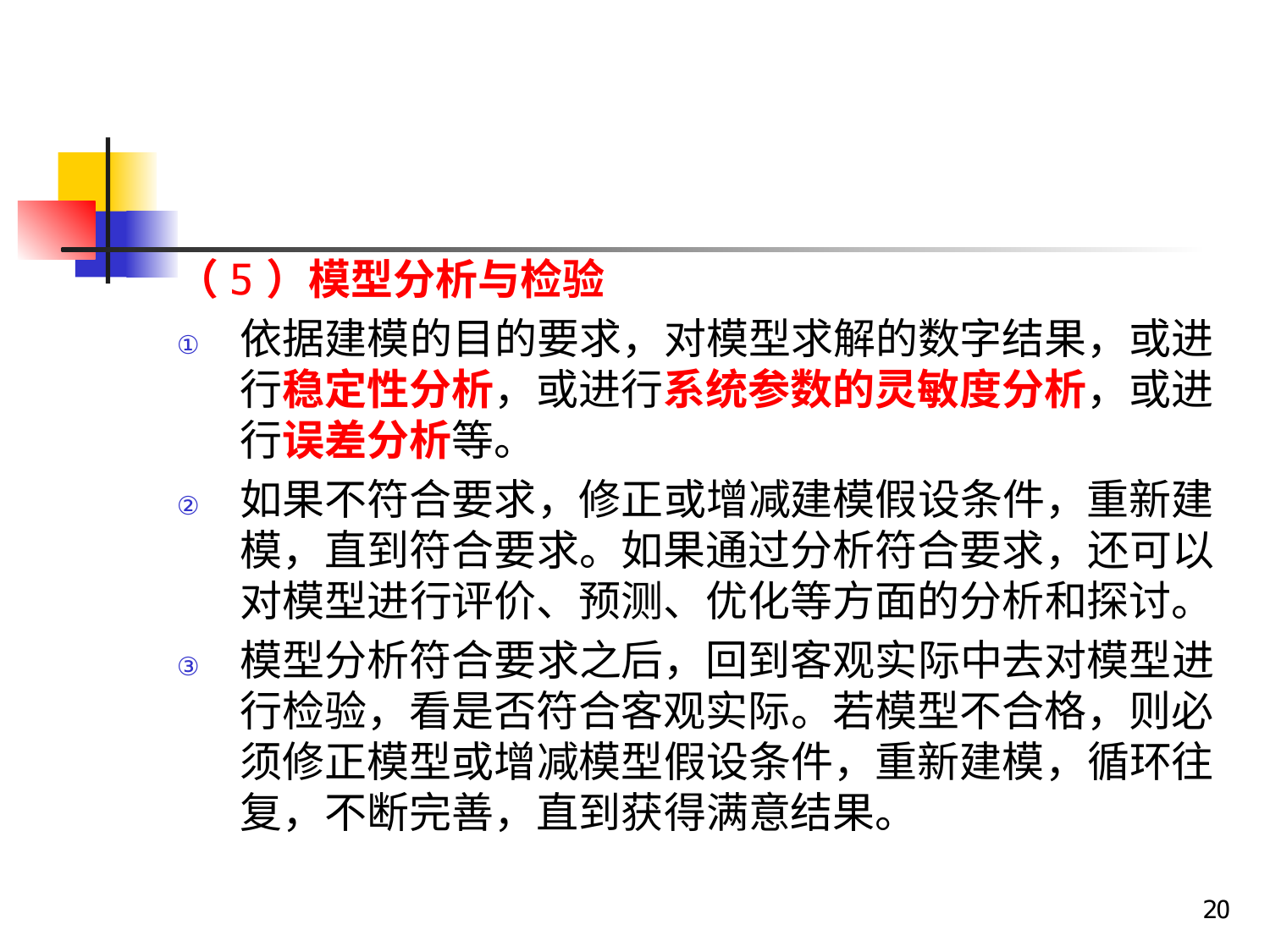

#
（5）模型分析与检验
依据建模的目的要求，对模型求解的数字结果，或进行稳定性分析，或进行系统参数的灵敏度分析，或进行误差分析等。
如果不符合要求，修正或增减建模假设条件，重新建模，直到符合要求。如果通过分析符合要求，还可以对模型进行评价、预测、优化等方面的分析和探讨。
模型分析符合要求之后，回到客观实际中去对模型进行检验，看是否符合客观实际。若模型不合格，则必须修正模型或增减模型假设条件，重新建模，循环往复，不断完善，直到获得满意结果。

20